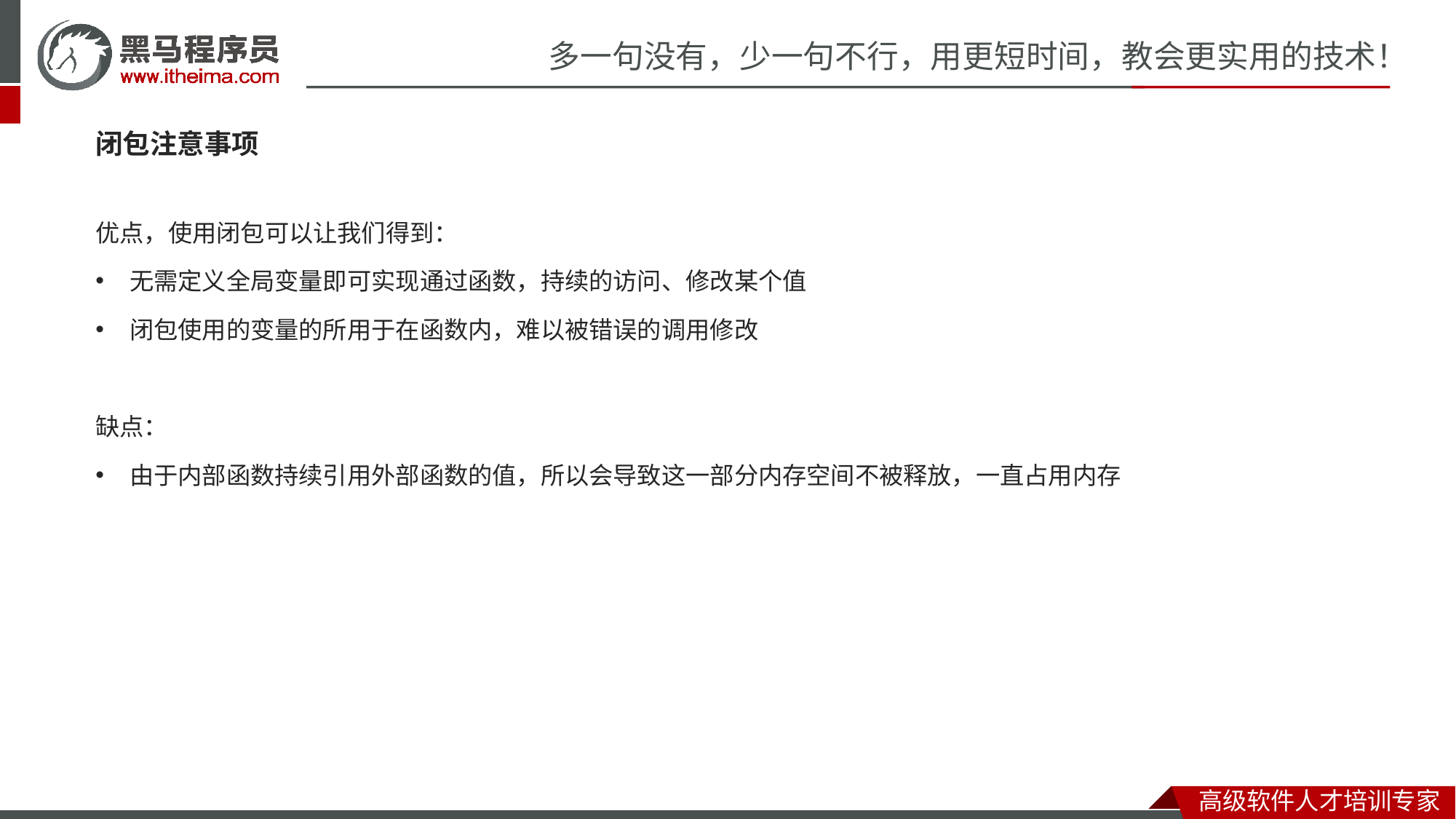

闭包注意事项
优点，使用闭包可以让我们得到：
无需定义全局变量即可实现通过函数，持续的访问、修改某个值
闭包使用的变量的所用于在函数内，难以被错误的调用修改

缺点：
由于内部函数持续引用外部函数的值，所以会导致这一部分内存空间不被释放，一直占用内存